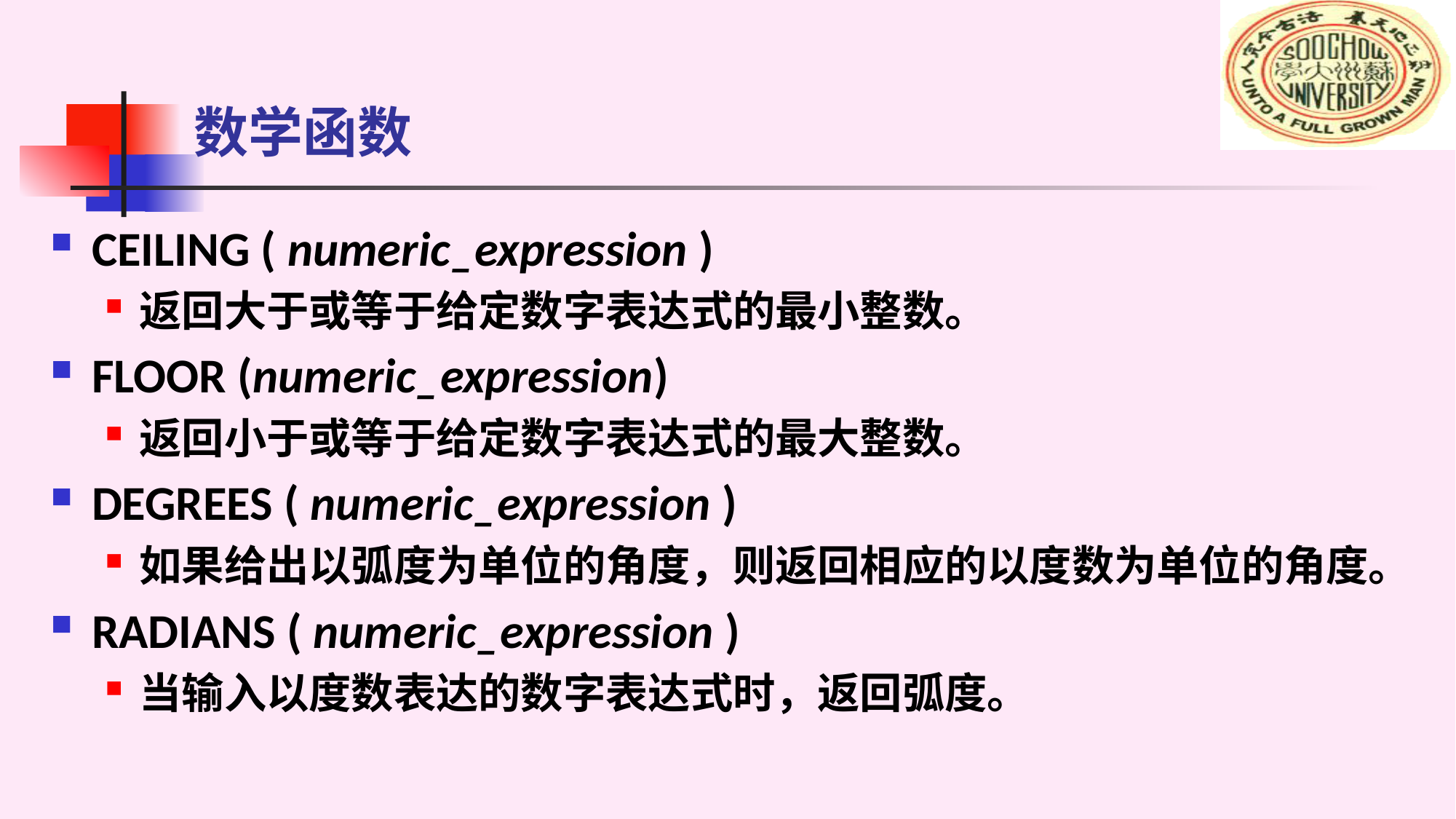

# 数学函数
CEILING ( numeric_expression )
返回大于或等于给定数字表达式的最小整数。
FLOOR (numeric_expression)
返回小于或等于给定数字表达式的最大整数。
DEGREES ( numeric_expression )
如果给出以弧度为单位的角度，则返回相应的以度数为单位的角度。
RADIANS ( numeric_expression )
当输入以度数表达的数字表达式时，返回弧度。